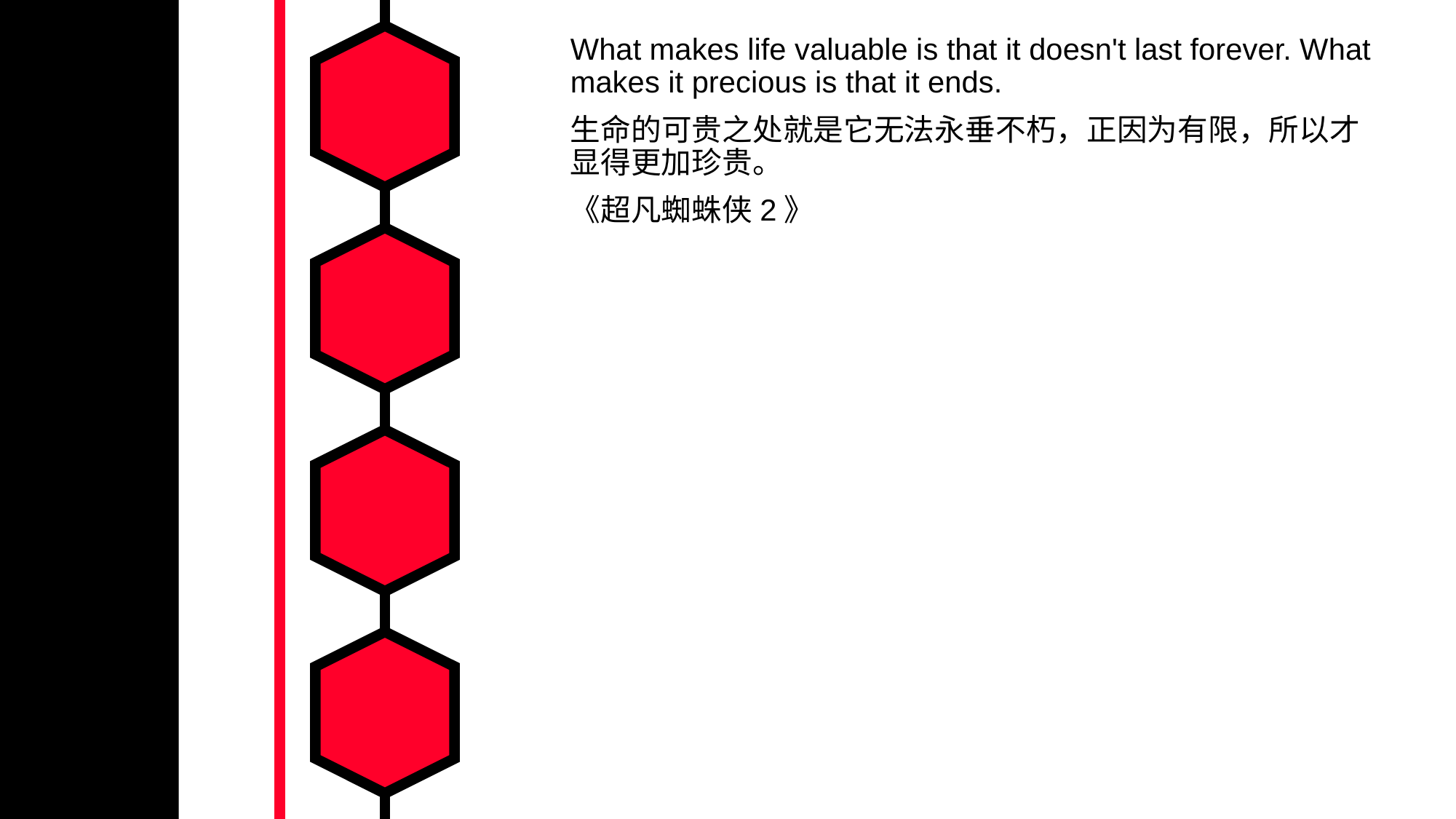

#
What makes life valuable is that it doesn't last forever. What makes it precious is that it ends.
生命的可贵之处就是它无法永垂不朽，正因为有限，所以才显得更加珍贵。
《超凡蜘蛛侠2》